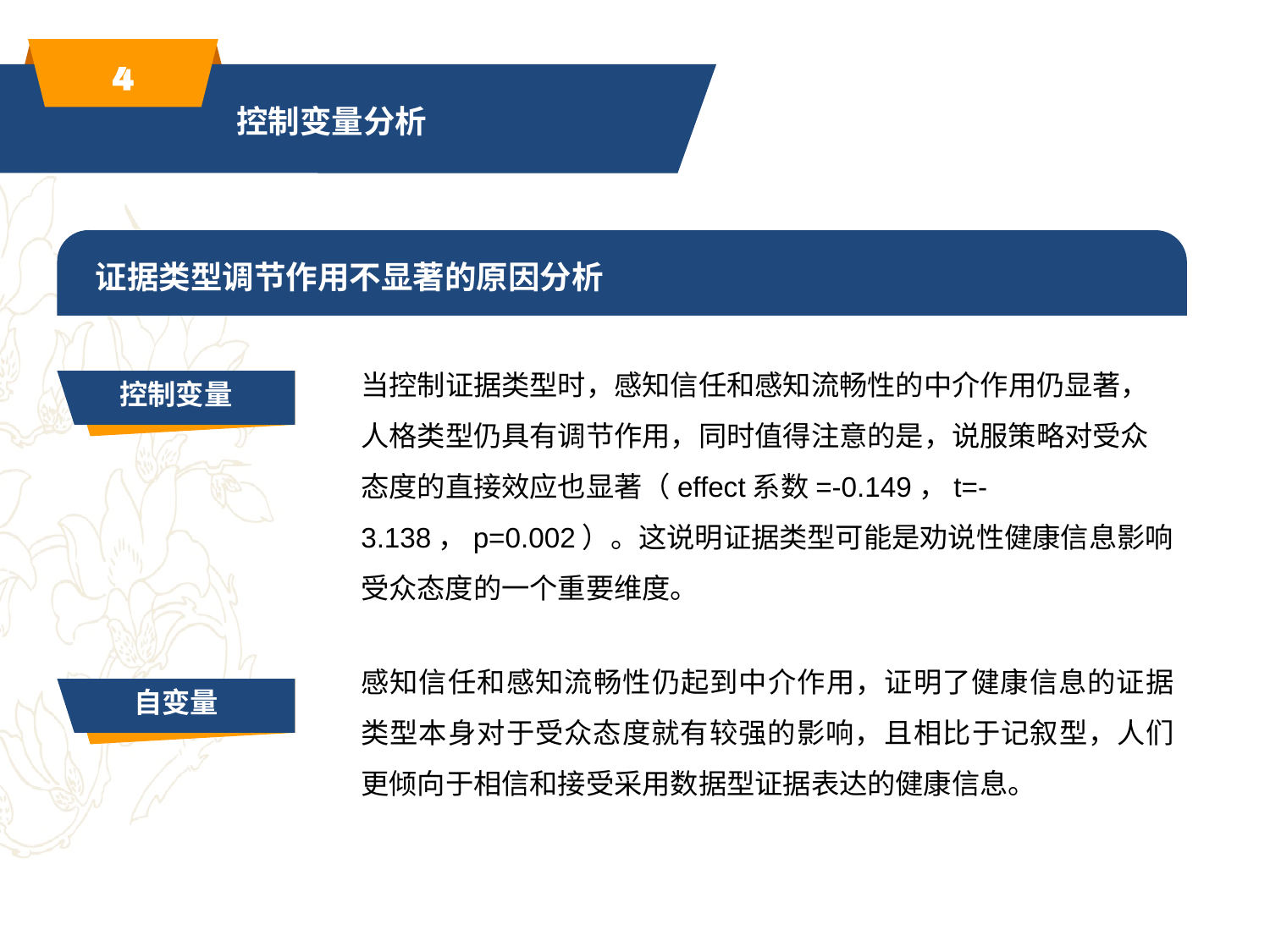

4
控制变量分析

证据类型调节作用不显著的原因分析
当控制证据类型时，感知信任和感知流畅性的中介作用仍显著，人格类型仍具有调节作用，同时值得注意的是，说服策略对受众态度的直接效应也显著（effect系数=-0.149，t=-3.138，p=0.002）。这说明证据类型可能是劝说性健康信息影响受众态度的一个重要维度。

控制变量

感知信任和感知流畅性仍起到中介作用，证明了健康信息的证据类型本身对于受众态度就有较强的影响，且相比于记叙型，人们更倾向于相信和接受采用数据型证据表达的健康信息。

自变量